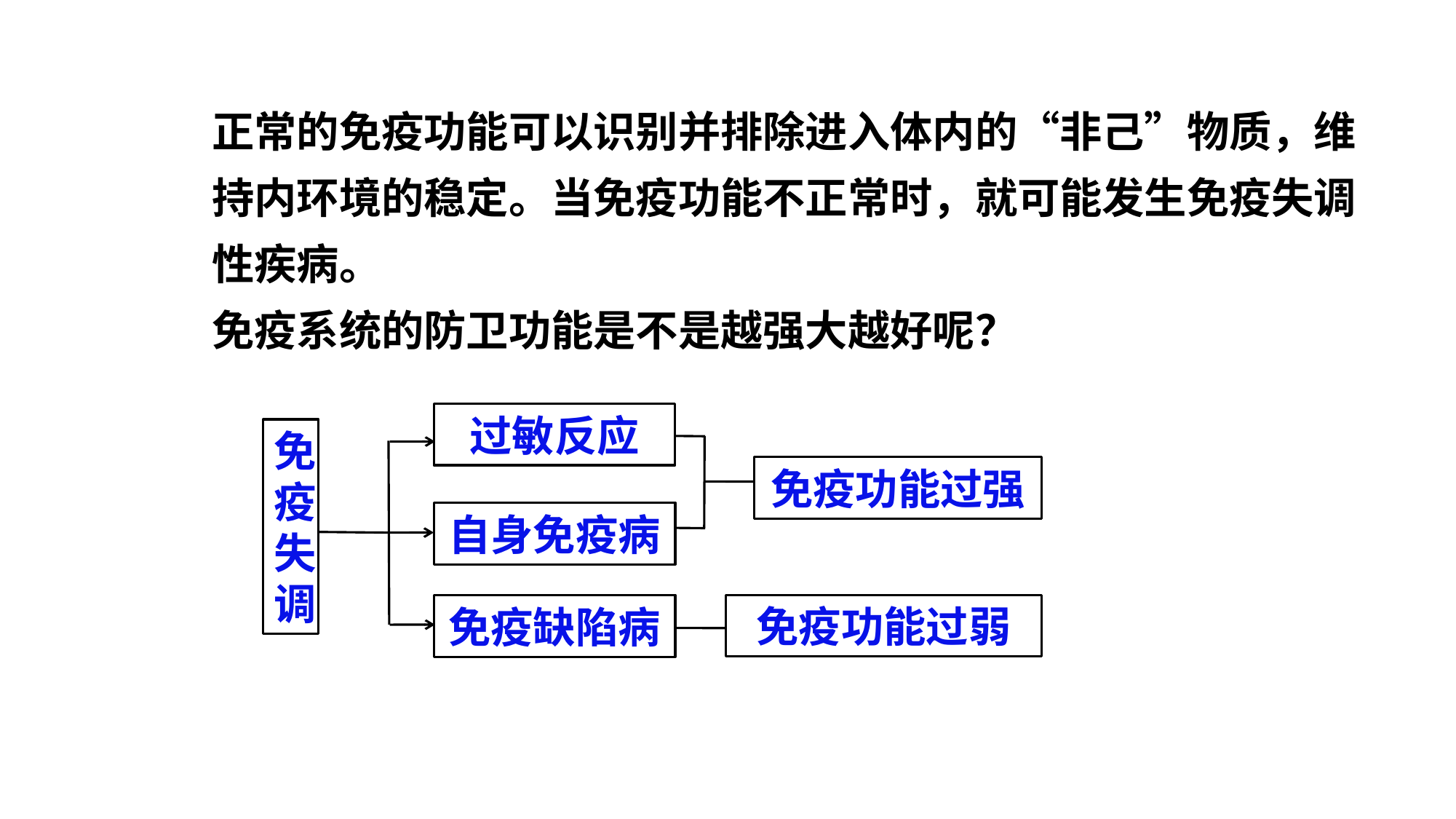

正常的免疫功能可以识别并排除进入体内的“非己”物质，维持内环境的稳定。当免疫功能不正常时，就可能发生免疫失调性疾病。
免疫系统的防卫功能是不是越强大越好呢？
过敏反应
免疫失调
免疫功能过强
自身免疫病
免疫功能过弱
免疫缺陷病